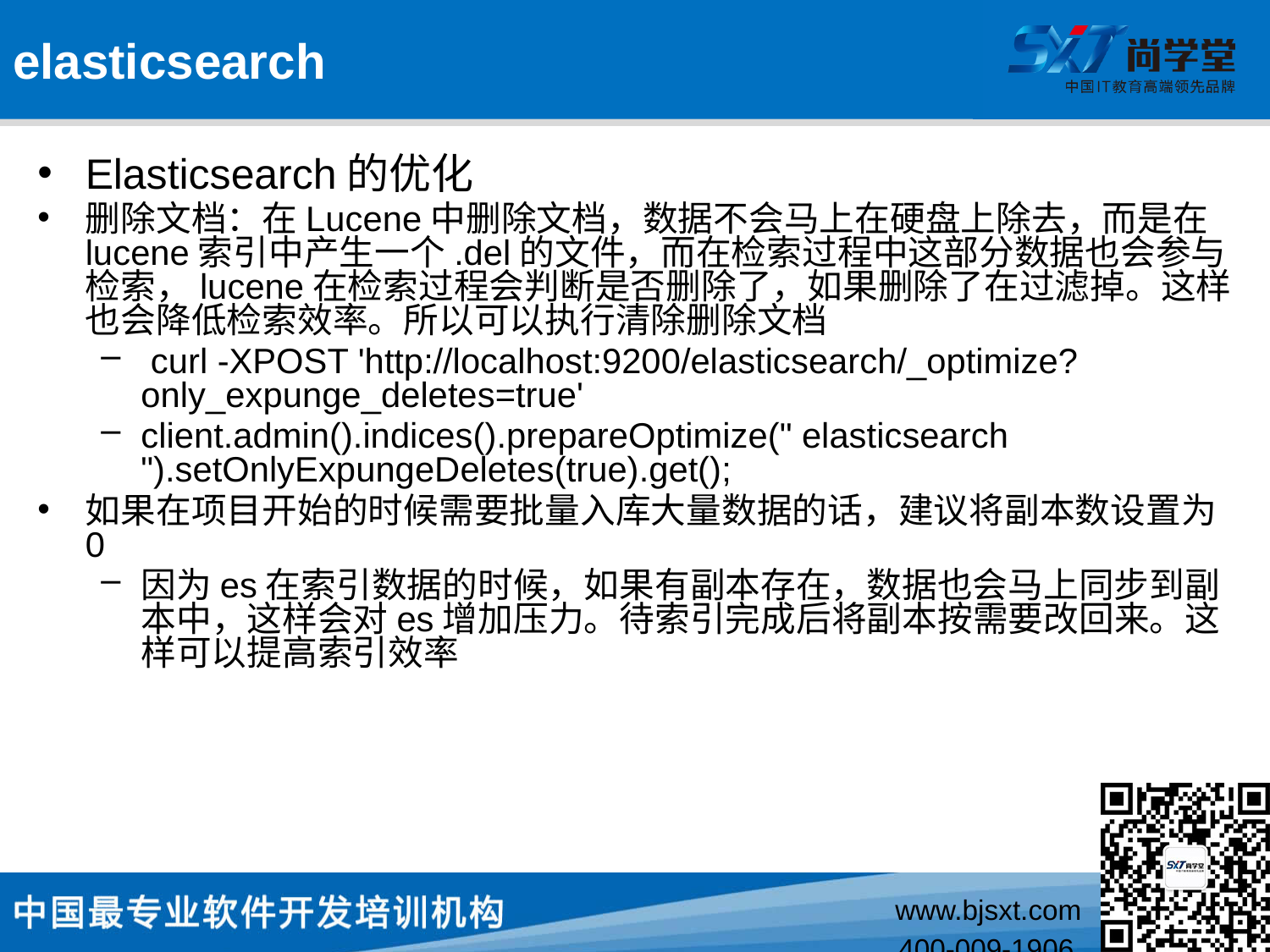

# elasticsearch
Elasticsearch的优化
删除文档：在Lucene中删除文档，数据不会马上在硬盘上除去，而是在lucene索引中产生一个.del的文件，而在检索过程中这部分数据也会参与检索，lucene在检索过程会判断是否删除了，如果删除了在过滤掉。这样也会降低检索效率。所以可以执行清除删除文档
 curl -XPOST 'http://localhost:9200/elasticsearch/_optimize?only_expunge_deletes=true'
client.admin().indices().prepareOptimize(" elasticsearch ").setOnlyExpungeDeletes(true).get();
如果在项目开始的时候需要批量入库大量数据的话，建议将副本数设置为0
因为es在索引数据的时候，如果有副本存在，数据也会马上同步到副本中，这样会对es增加压力。待索引完成后将副本按需要改回来。这样可以提高索引效率